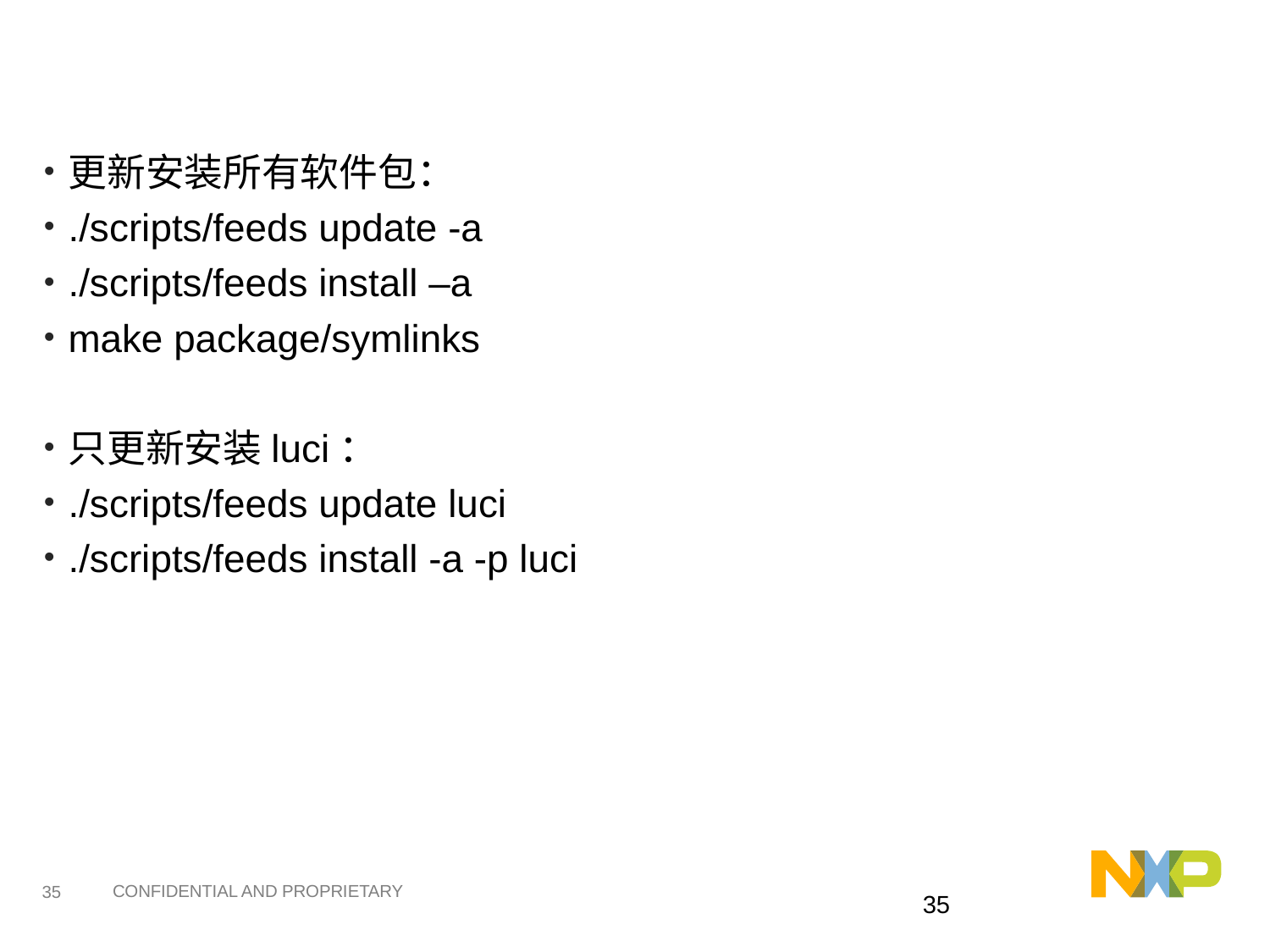

#
更新安装所有软件包：
./scripts/feeds update -a
./scripts/feeds install –a
make package/symlinks

只更新安装luci：
./scripts/feeds update luci
./scripts/feeds install -a -p luci
35